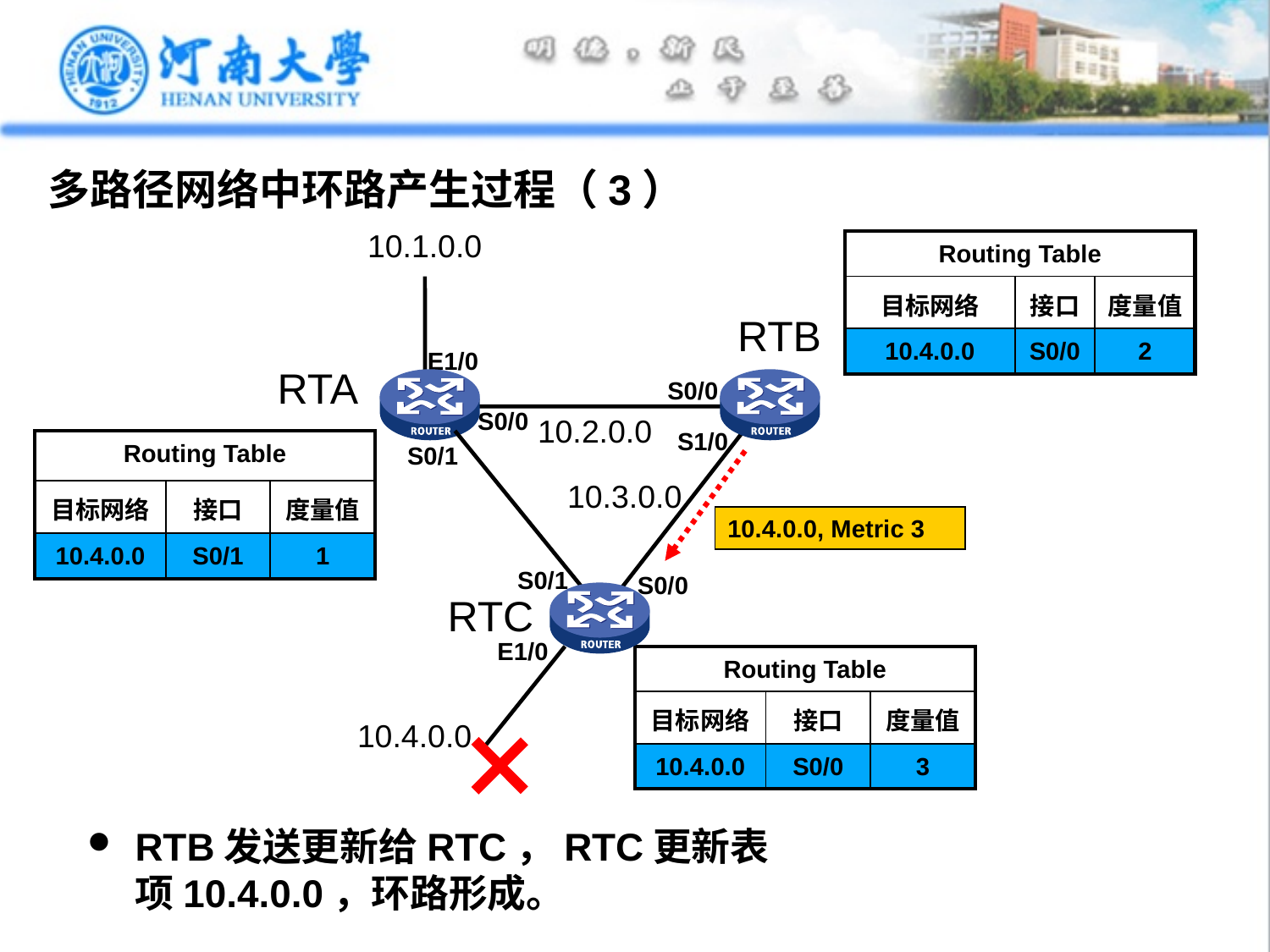

# 多路径网络中环路产生过程（3）
10.1.0.0
| Routing Table |  |  |
| --- | --- | --- |
| 目标网络 | 接口 | 度量值 |
| 10.4.0.0 | S0/0 | 2 |

RTB
E1/0
RTA
S0/0

S0/0
10.2.0.0

S1/0
| Routing Table |  |  |
| --- | --- | --- |
| 目标网络 | 接口 | 度量值 |
| 10.4.0.0 | S0/1 | 1 |
S0/1

10.3.0.0
10.4.0.0, Metric 3
S0/1
S0/0
RTC

E1/0

| Routing Table |  |  |
| --- | --- | --- |
| 目标网络 | 接口 | 度量值 |
| 10.4.0.0 | S0/0 | 3 |
10.4.0.0

RTB发送更新给RTC，RTC更新表项10.4.0.0，环路形成。